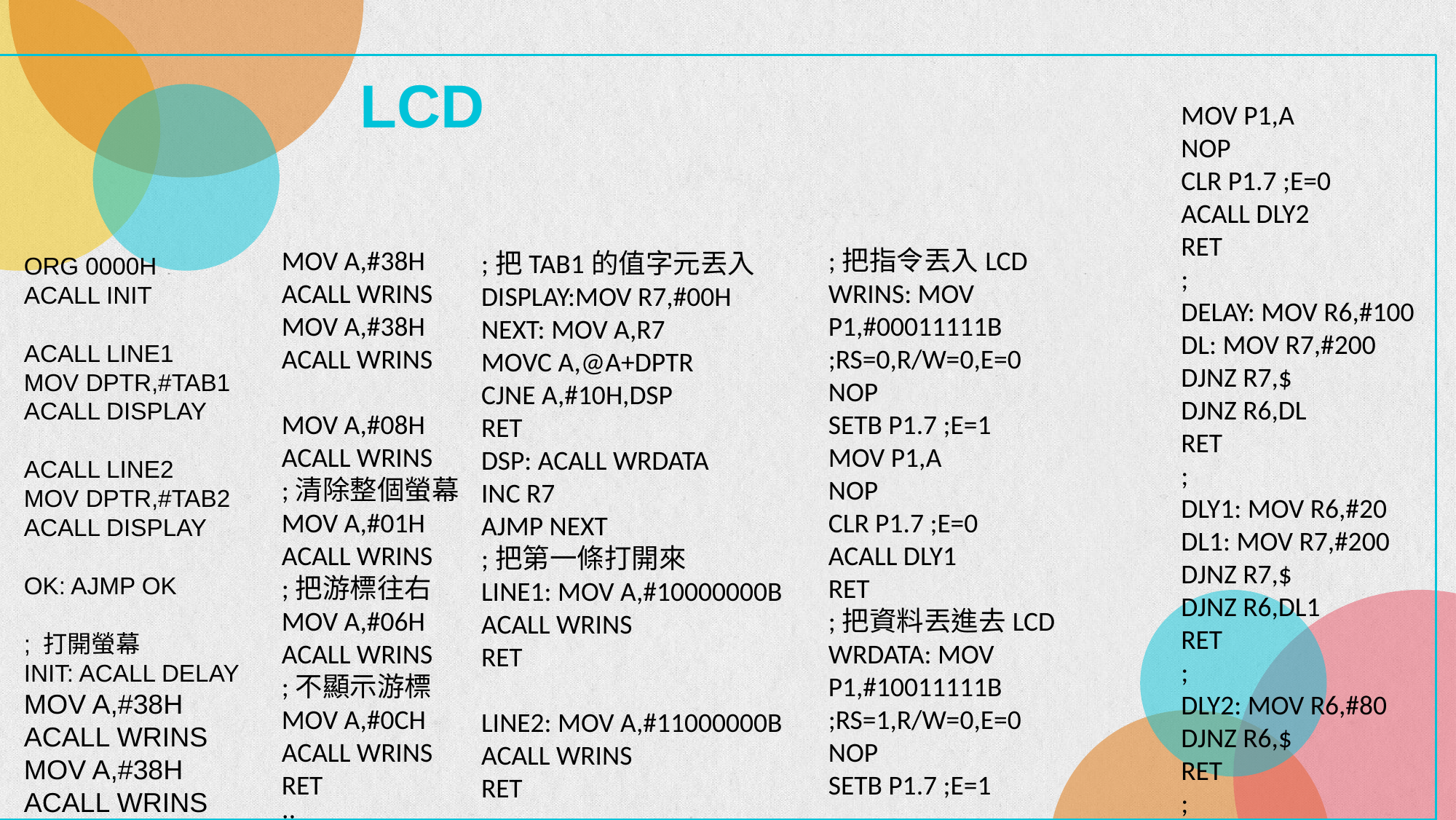

LCD

MOV P1,A
NOP
CLR P1.7 ;E=0
ACALL DLY2
RET
;
DELAY: MOV R6,#100
DL: MOV R7,#200
DJNZ R7,$
DJNZ R6,DL
RET
;
DLY1: MOV R6,#20
DL1: MOV R7,#200
DJNZ R7,$
DJNZ R6,DL1
RET
;
DLY2: MOV R6,#80
DJNZ R6,$
RET
;
MOV A,#38H
ACALL WRINS
MOV A,#38H
ACALL WRINS

MOV A,#08H
ACALL WRINS
;清除整個螢幕
MOV A,#01H
ACALL WRINS
;把游標往右
MOV A,#06H
ACALL WRINS
;不顯示游標
MOV A,#0CH
ACALL WRINS
RET
;;

;把指令丟入LCD
WRINS: MOV P1,#00011111B ;RS=0,R/W=0,E=0
NOP
SETB P1.7 ;E=1
MOV P1,A
NOP
CLR P1.7 ;E=0
ACALL DLY1
RET
;把資料丟進去LCD
WRDATA: MOV P1,#10011111B ;RS=1,R/W=0,E=0
NOP
SETB P1.7 ;E=1

;把TAB1的值字元丟入
DISPLAY:MOV R7,#00H
NEXT: MOV A,R7
MOVC A,@A+DPTR
CJNE A,#10H,DSP
RET
DSP: ACALL WRDATA
INC R7
AJMP NEXT
;把第一條打開來
LINE1: MOV A,#10000000B
ACALL WRINS
RET

LINE2: MOV A,#11000000B
ACALL WRINS
RET

ORG 0000H
ACALL INIT

ACALL LINE1
MOV DPTR,#TAB1
ACALL DISPLAY

ACALL LINE2
MOV DPTR,#TAB2
ACALL DISPLAY

OK: AJMP OK

; 打開螢幕
INIT: ACALL DELAY
MOV A,#38H
ACALL WRINS
MOV A,#38H
ACALL WRINS